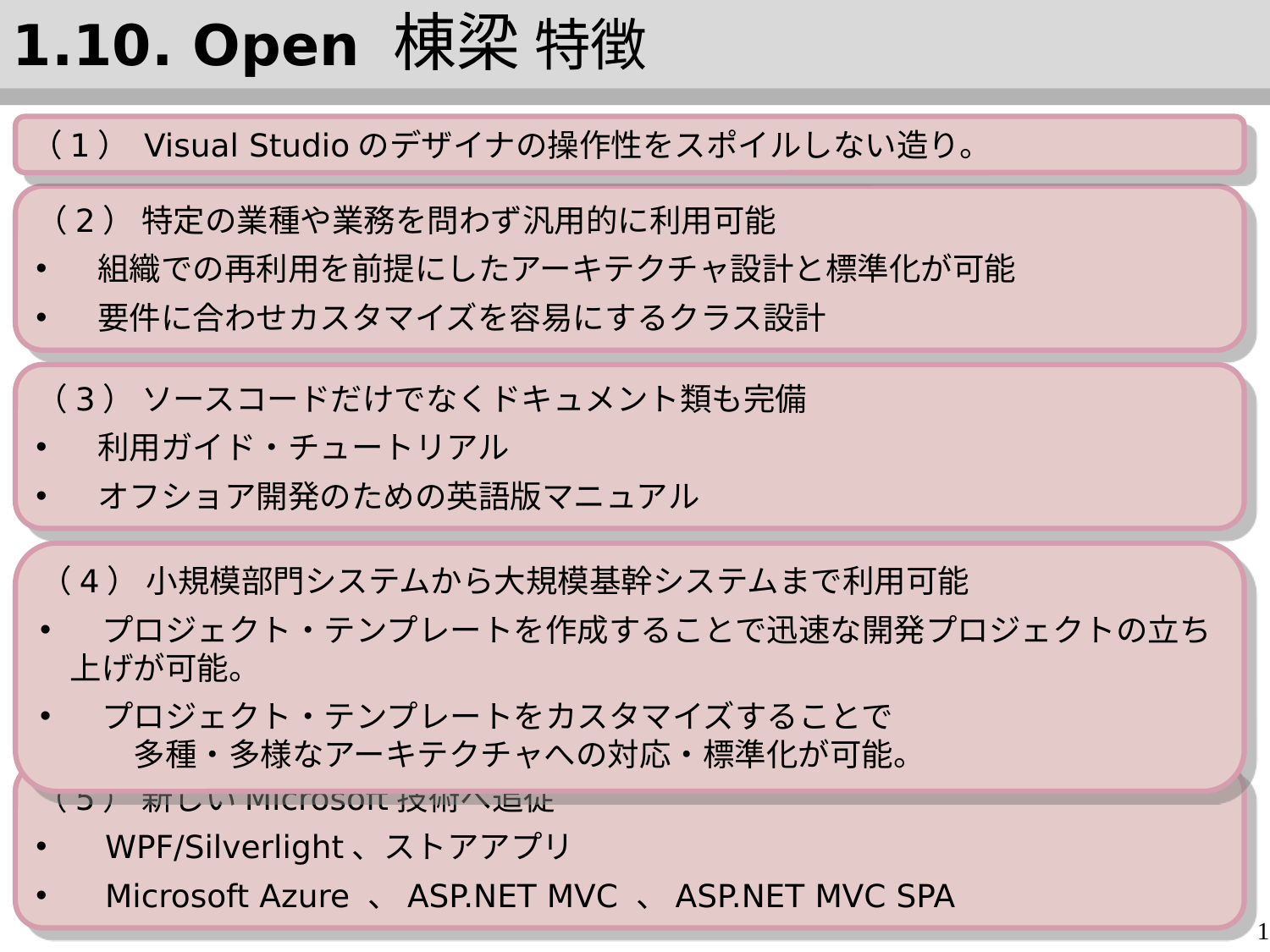

1.10. Open 棟梁 特徴
（1） Visual Studioのデザイナの操作性をスポイルしない造り。
（2） 特定の業種や業務を問わず汎用的に利用可能
　組織での再利用を前提にしたアーキテクチャ設計と標準化が可能
　要件に合わせカスタマイズを容易にするクラス設計
（3） ソースコードだけでなくドキュメント類も完備
　利用ガイド・チュートリアル
　オフショア開発のための英語版マニュアル
（4） 小規模部門システムから大規模基幹システムまで利用可能
　プロジェクト・テンプレートを作成することで迅速な開発プロジェクトの立ち上げが可能。
　プロジェクト・テンプレートをカスタマイズすることで
　　多種・多様なアーキテクチャへの対応・標準化が可能。
（5） 新しいMicrosoft技術へ追従
　WPF/Silverlight、ストアアプリ
　Microsoft Azure 、ASP.NET MVC 、ASP.NET MVC SPA